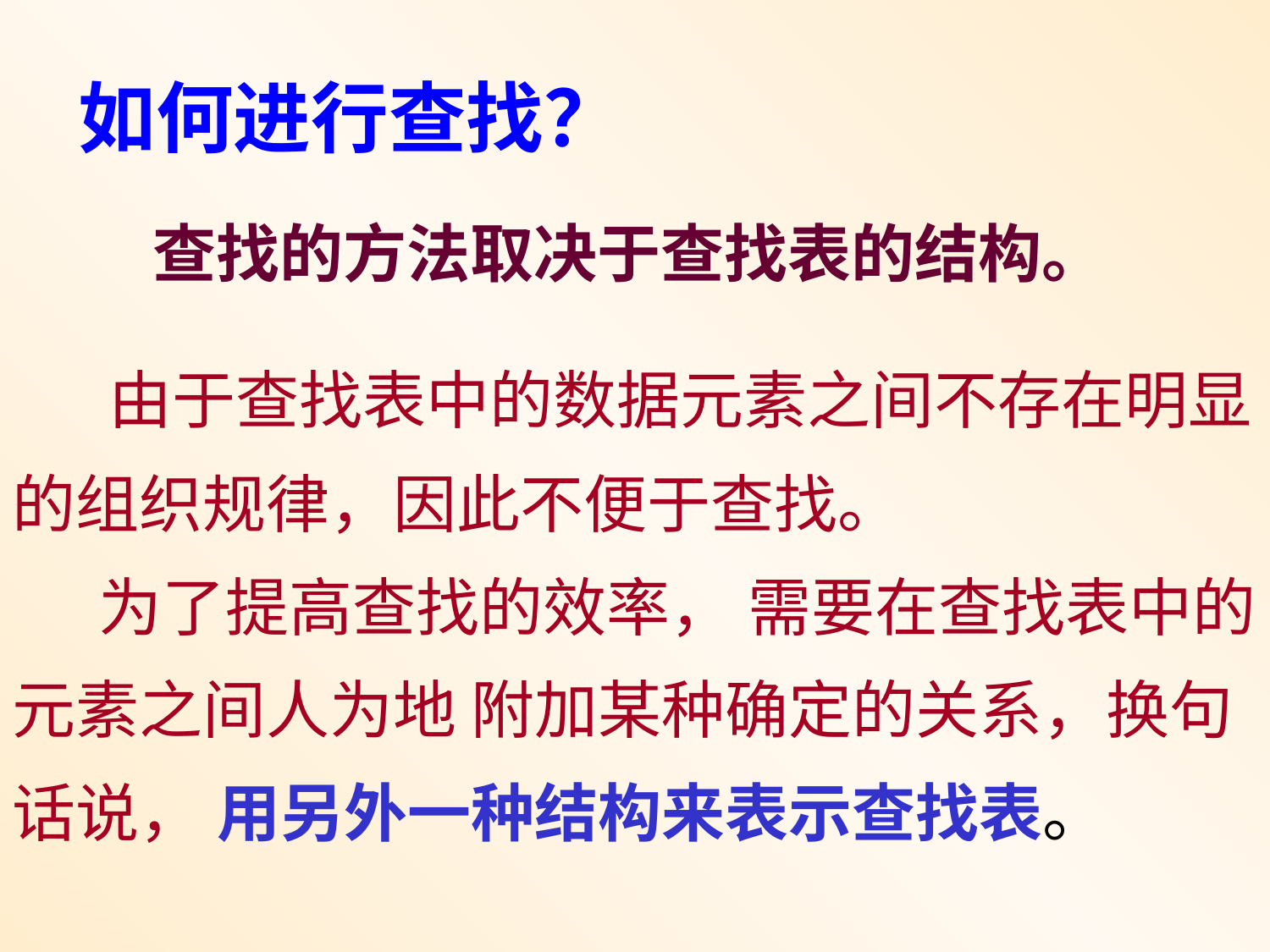

如何进行查找？
查找的方法取决于查找表的结构。
     由于查找表中的数据元素之间不存在明显的组织规律，因此不便于查找。
     为了提高查找的效率， 需要在查找表中的元素之间人为地 附加某种确定的关系，换句话说， 用另外一种结构来表示查找表。